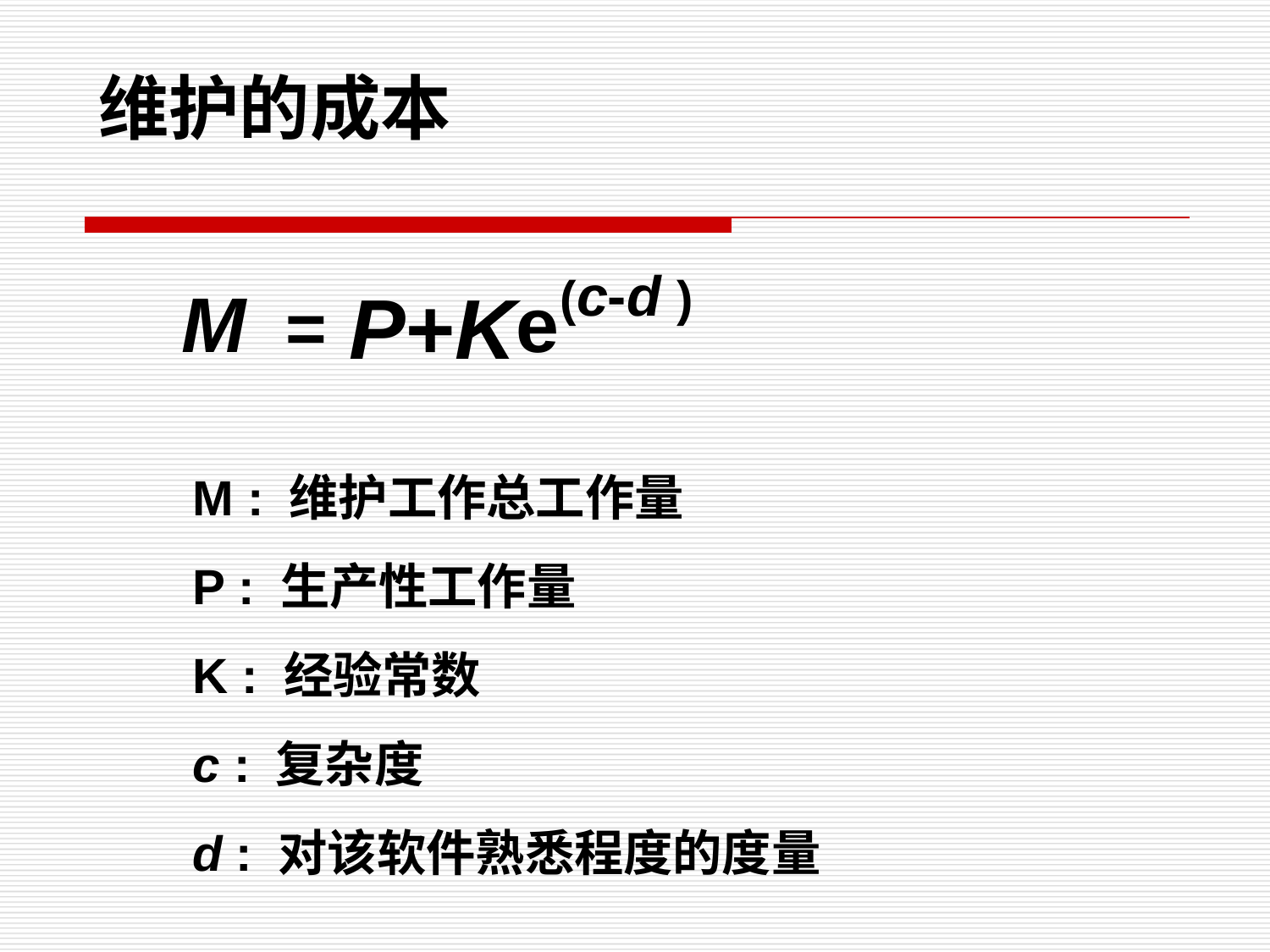

维护的成本
(c-d )
M
P+K
e
=
M : 维护工作总工作量
P : 生产性工作量
K : 经验常数
c : 复杂度
d : 对该软件熟悉程度的度量